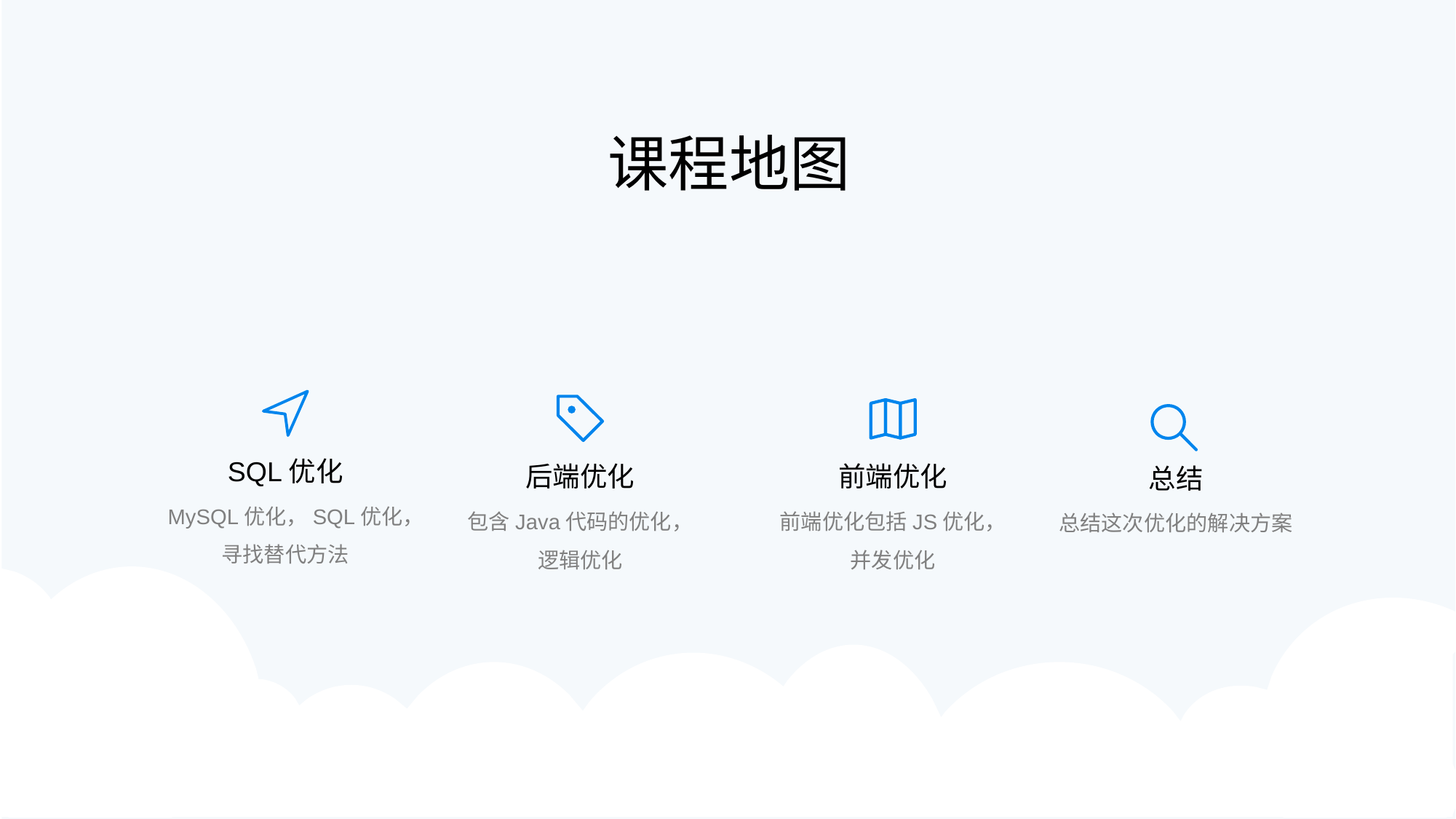

课程地图

SQL优化
MySQL优化，SQL优化，寻找替代方法

后端优化
包含Java代码的优化，逻辑优化

前端优化
前端优化包括JS优化，并发优化

总结
总结这次优化的解决方案